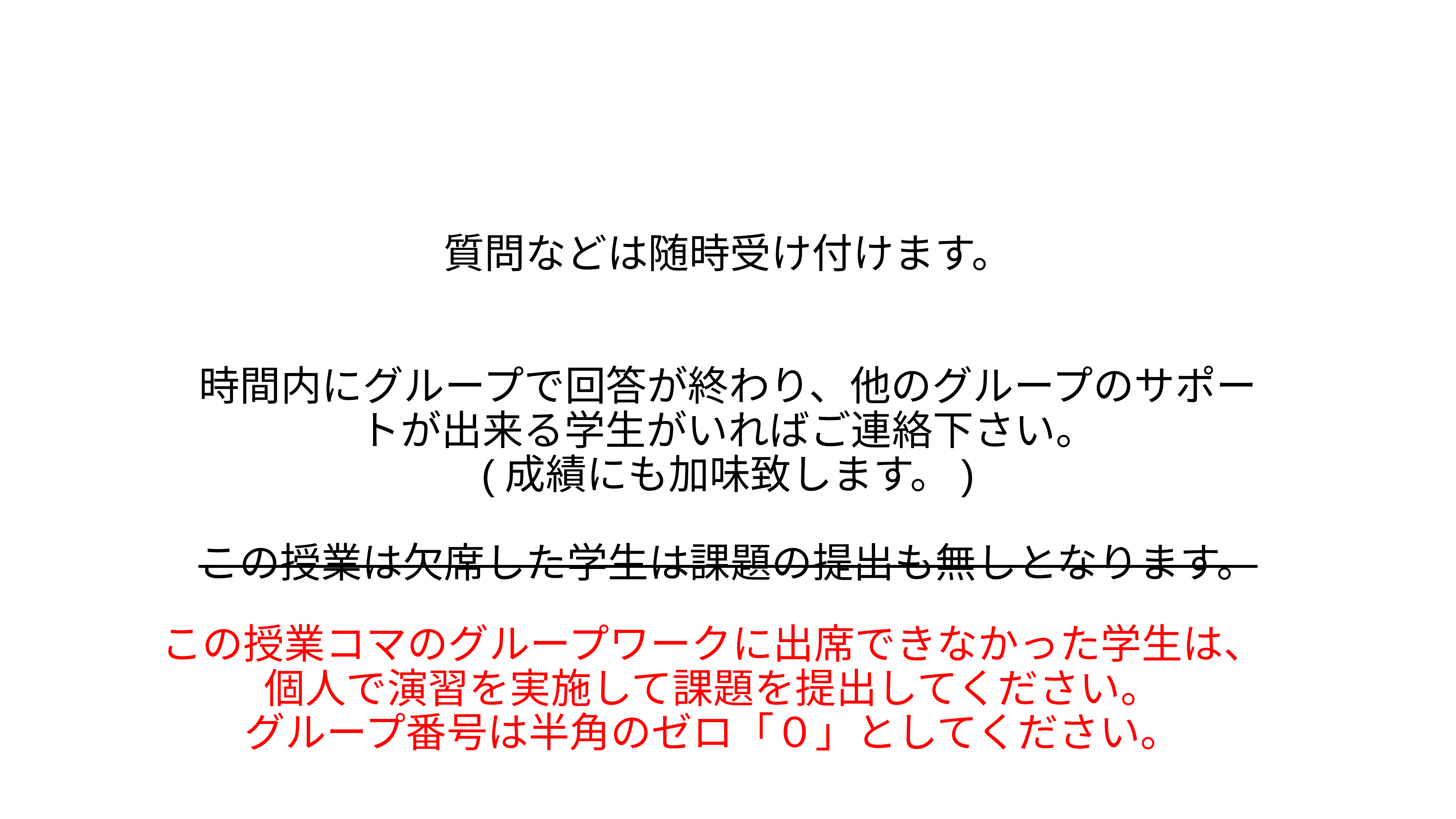

質問などは随時受け付けます。

時間内にグループで回答が終わり、他のグループのサポートが出来る学生がいればご連絡下さい。
(成績にも加味致します。)

この授業は欠席した学生は課題の提出も無しとなります。
この授業コマのグループワークに出席できなかった学生は、個人で演習を実施して課題を提出してください。
グループ番号は半角のゼロ「０」としてください。